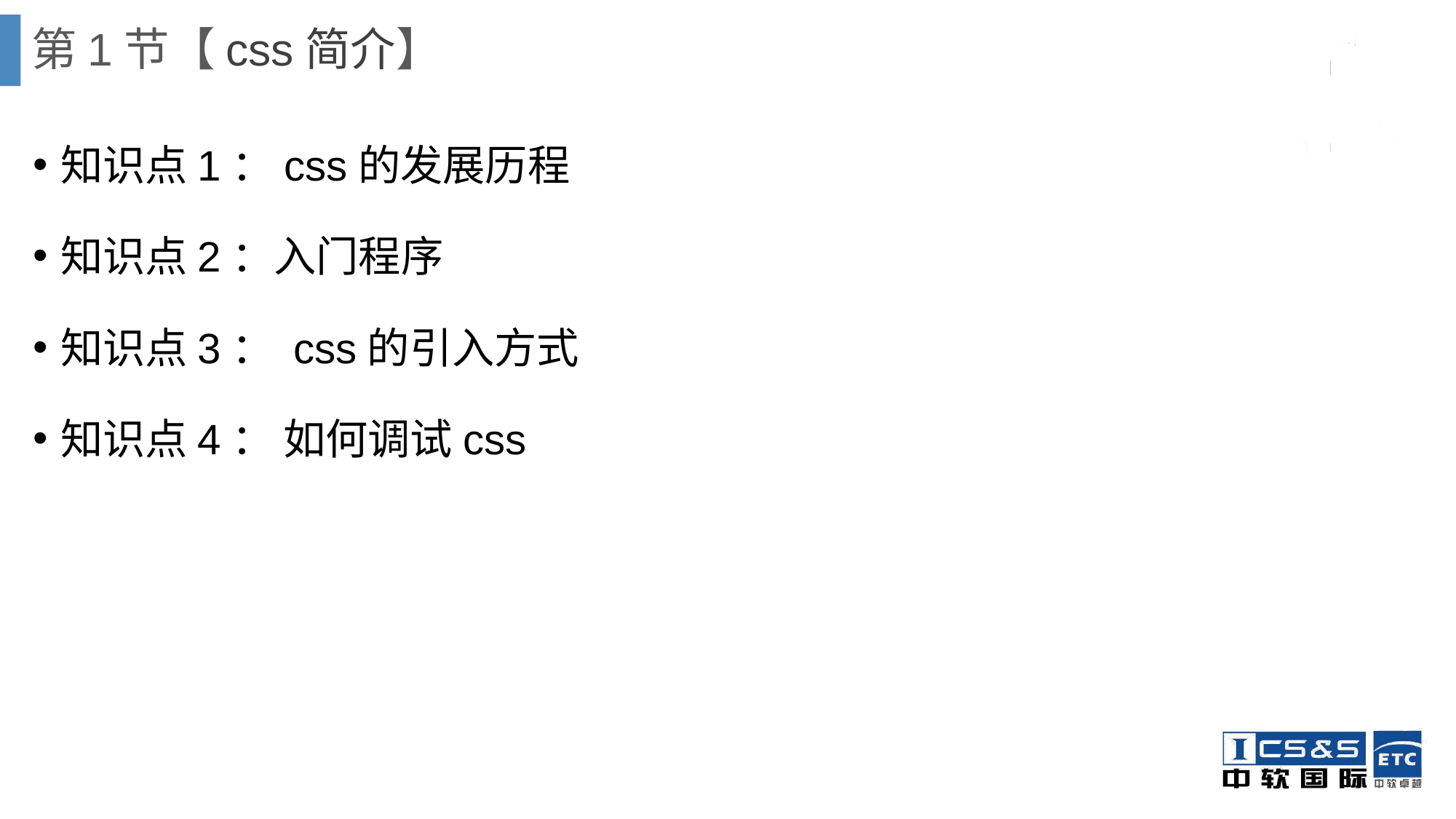

# 第1节【css简介】
知识点1：css的发展历程
知识点2：入门程序
知识点3： css的引入方式
知识点4： 如何调试css